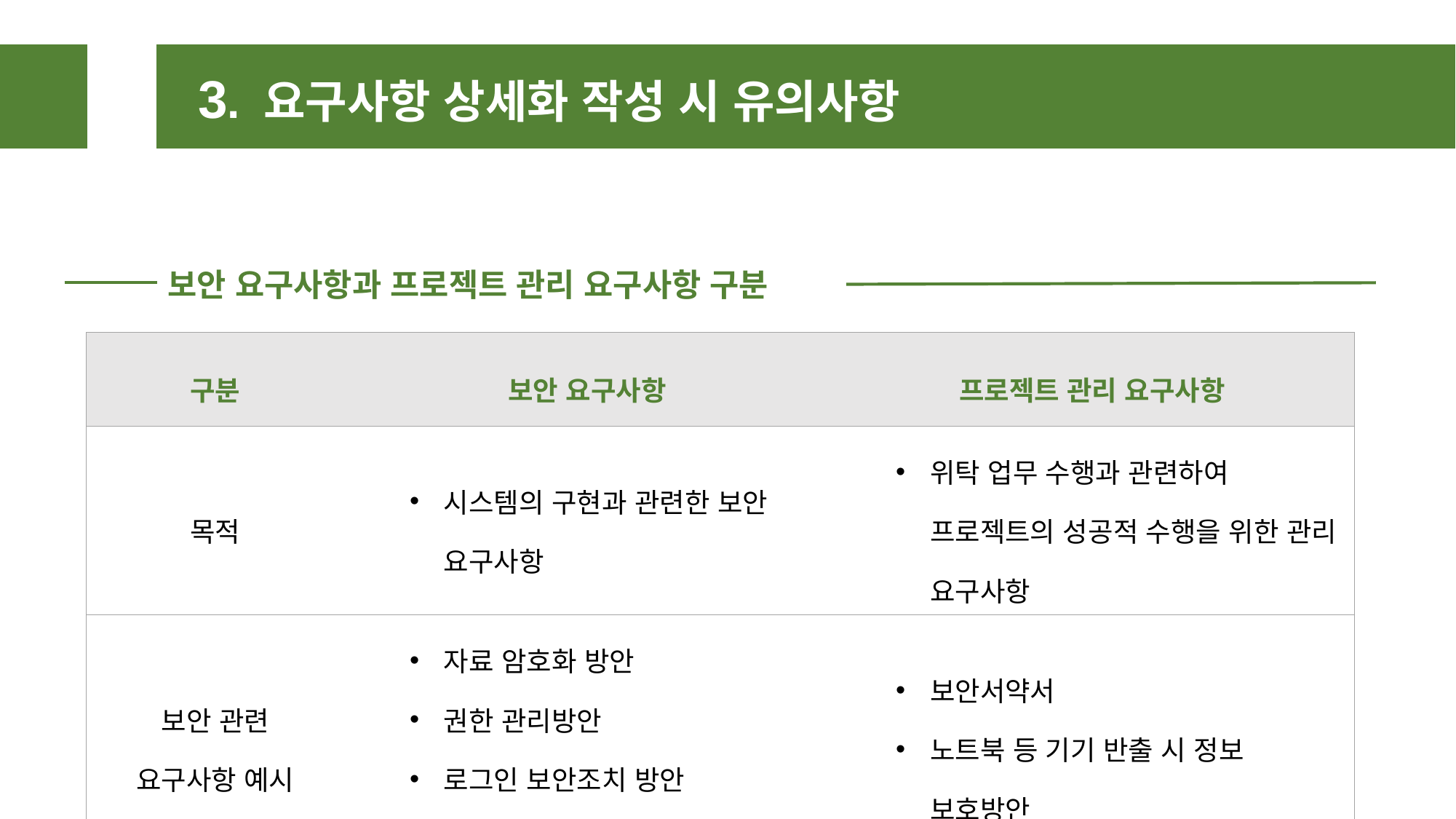

3. 요구사항 상세화 작성 시 유의사항
보안 요구사항과 프로젝트 관리 요구사항 구분
| 구분 | 보안 요구사항 | 프로젝트 관리 요구사항 |
| --- | --- | --- |
| 목적 | 시스템의 구현과 관련한 보안 요구사항 | 위탁 업무 수행과 관련하여 프로젝트의 성공적 수행을 위한 관리 요구사항 |
| 보안 관련 요구사항 예시 | 자료 암호화 방안 권한 관리방안 로그인 보안조치 방안 네트워크 보호 방안 | 보안서약서 노트북 등 기기 반출 시 정보 보호방안 |